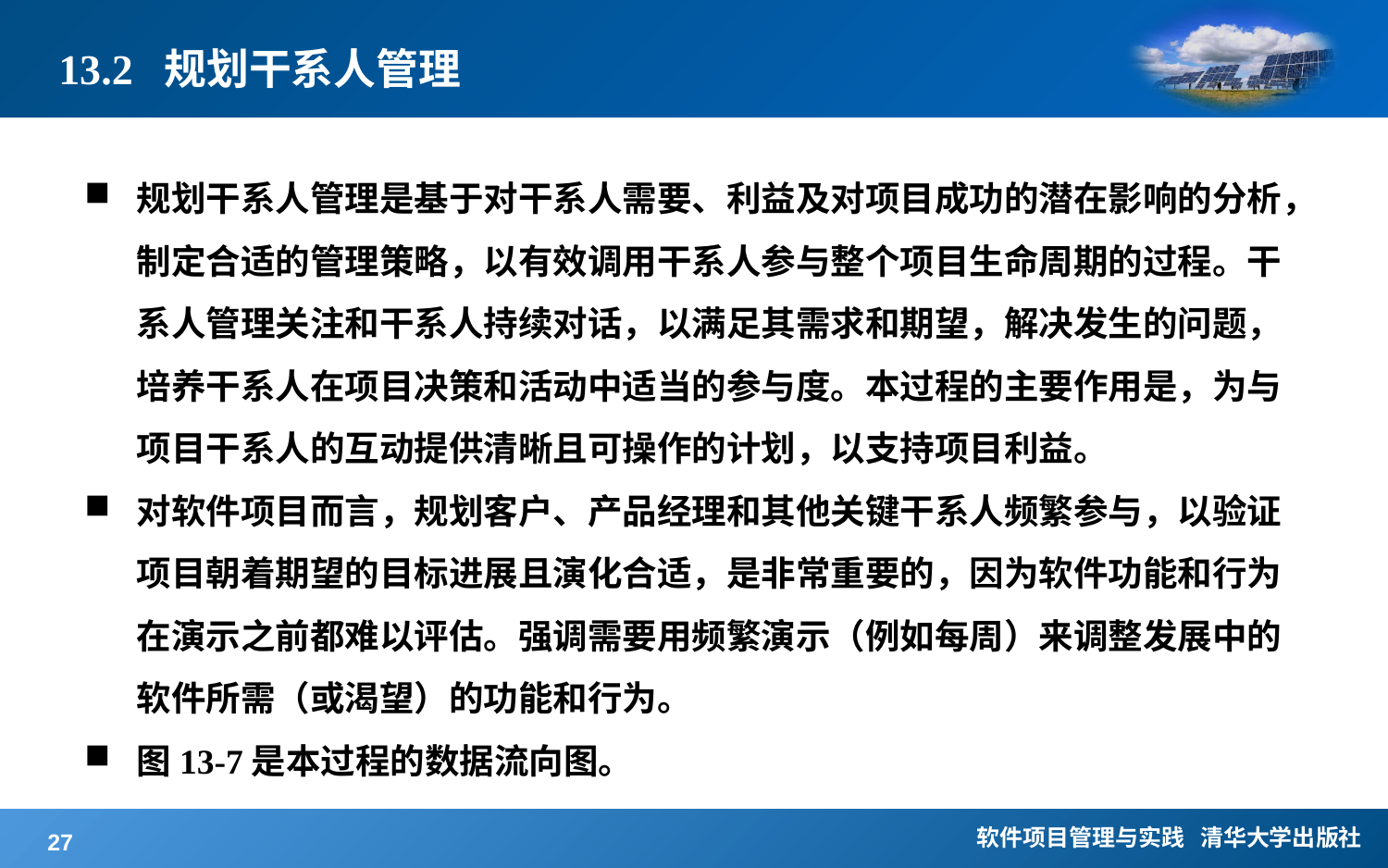

# 13.2  规划干系人管理
规划干系人管理是基于对干系人需要、利益及对项目成功的潜在影响的分析，制定合适的管理策略，以有效调用干系人参与整个项目生命周期的过程。干系人管理关注和干系人持续对话，以满足其需求和期望，解决发生的问题，培养干系人在项目决策和活动中适当的参与度。本过程的主要作用是，为与项目干系人的互动提供清晰且可操作的计划，以支持项目利益。
对软件项目而言，规划客户、产品经理和其他关键干系人频繁参与，以验证项目朝着期望的目标进展且演化合适，是非常重要的，因为软件功能和行为在演示之前都难以评估。强调需要用频繁演示（例如每周）来调整发展中的软件所需（或渴望）的功能和行为。
图13-7是本过程的数据流向图。